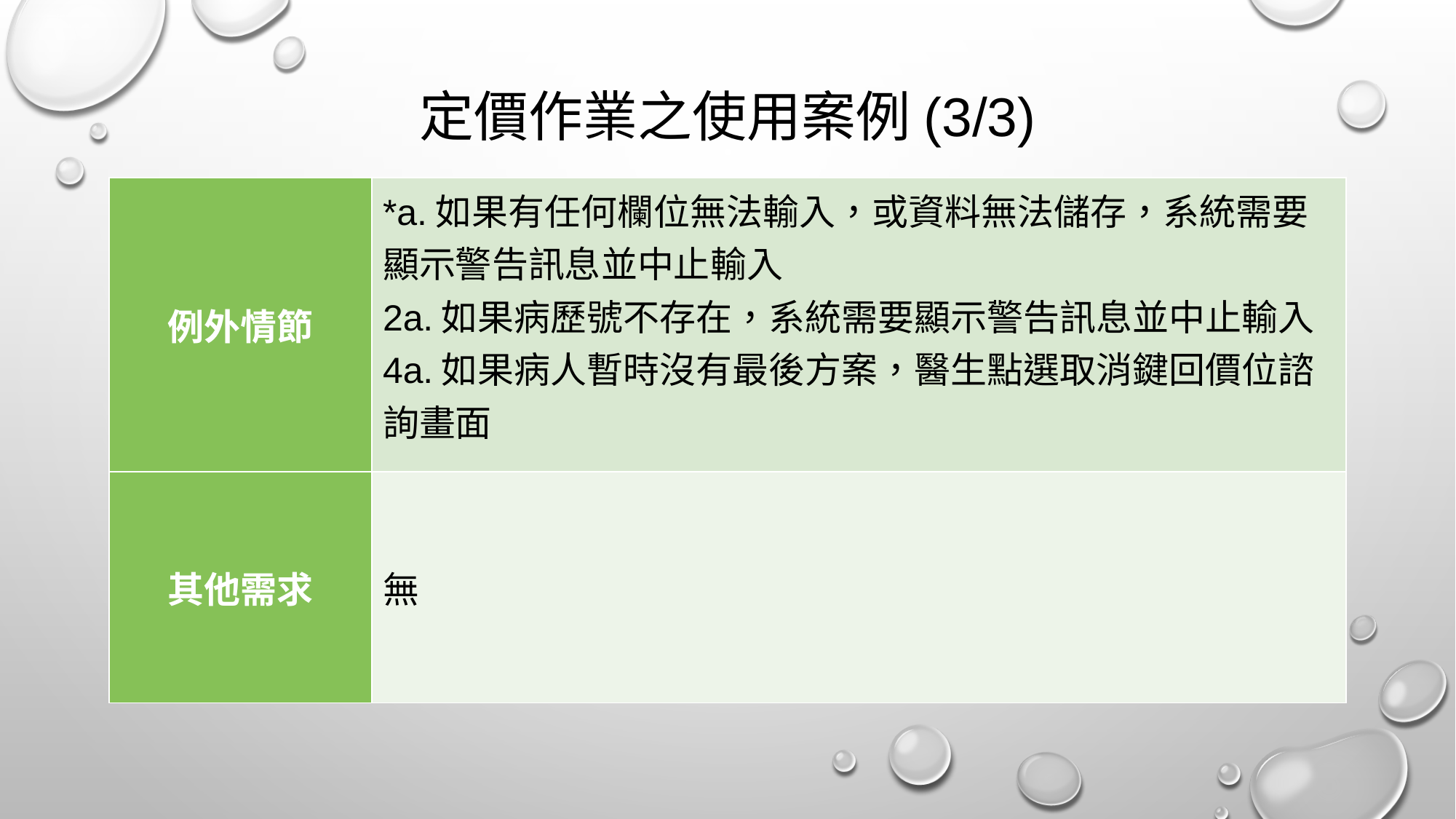

# 定價作業之使用案例(3/3)
| 例外情節 | \*a.如果有任何欄位無法輸入，或資料無法儲存，系統需要顯示警告訊息並中止輸入 2a.如果病歷號不存在，系統需要顯示警告訊息並中止輸入 4a.如果病人暫時沒有最後方案，醫生點選取消鍵回價位諮詢畫面 |
| --- | --- |
| 其他需求 | 無 |